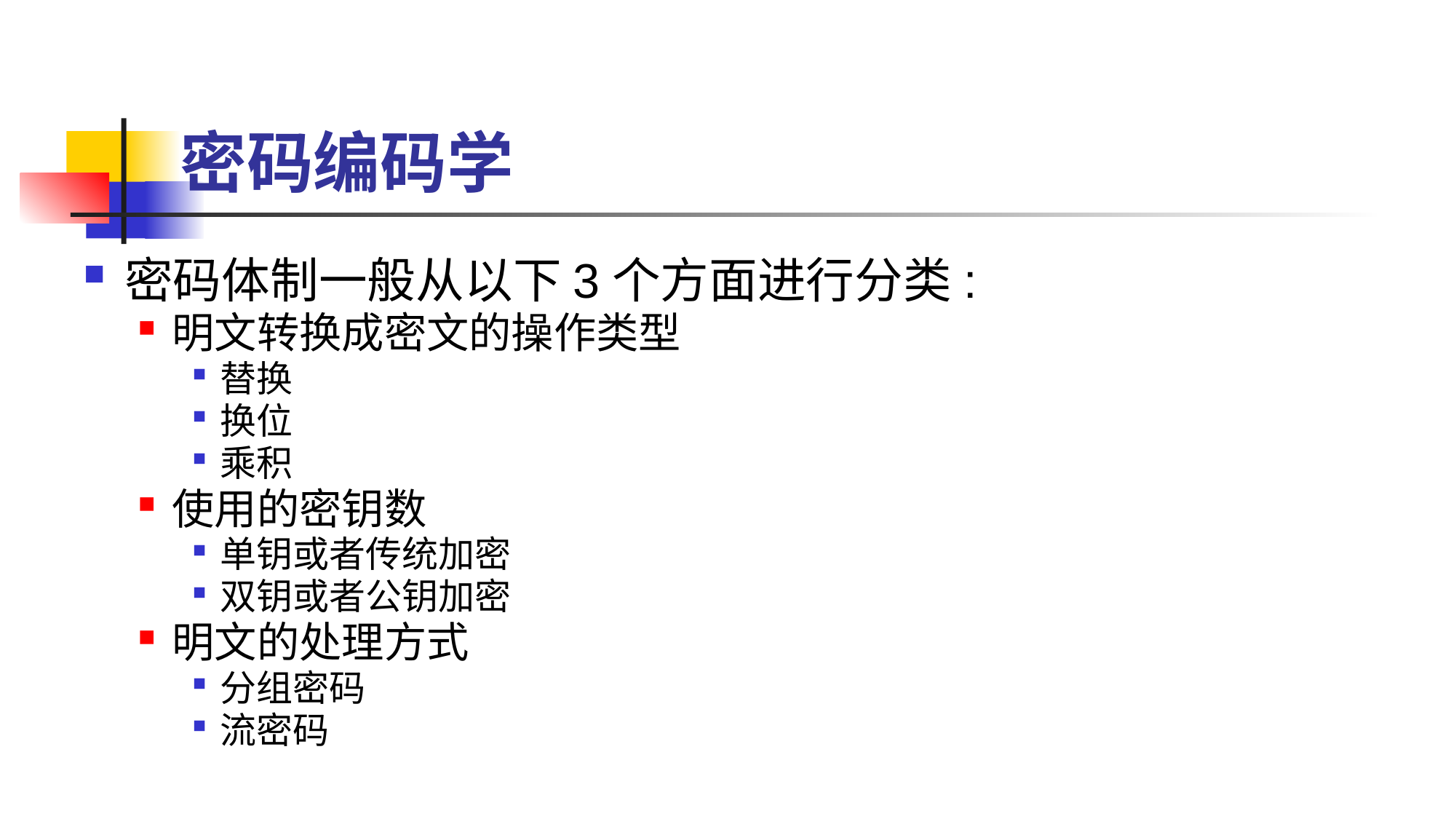

# 密码编码学
密码体制一般从以下3个方面进行分类:
明文转换成密文的操作类型
替换
换位
乘积
使用的密钥数
单钥或者传统加密
双钥或者公钥加密
明文的处理方式
分组密码
流密码